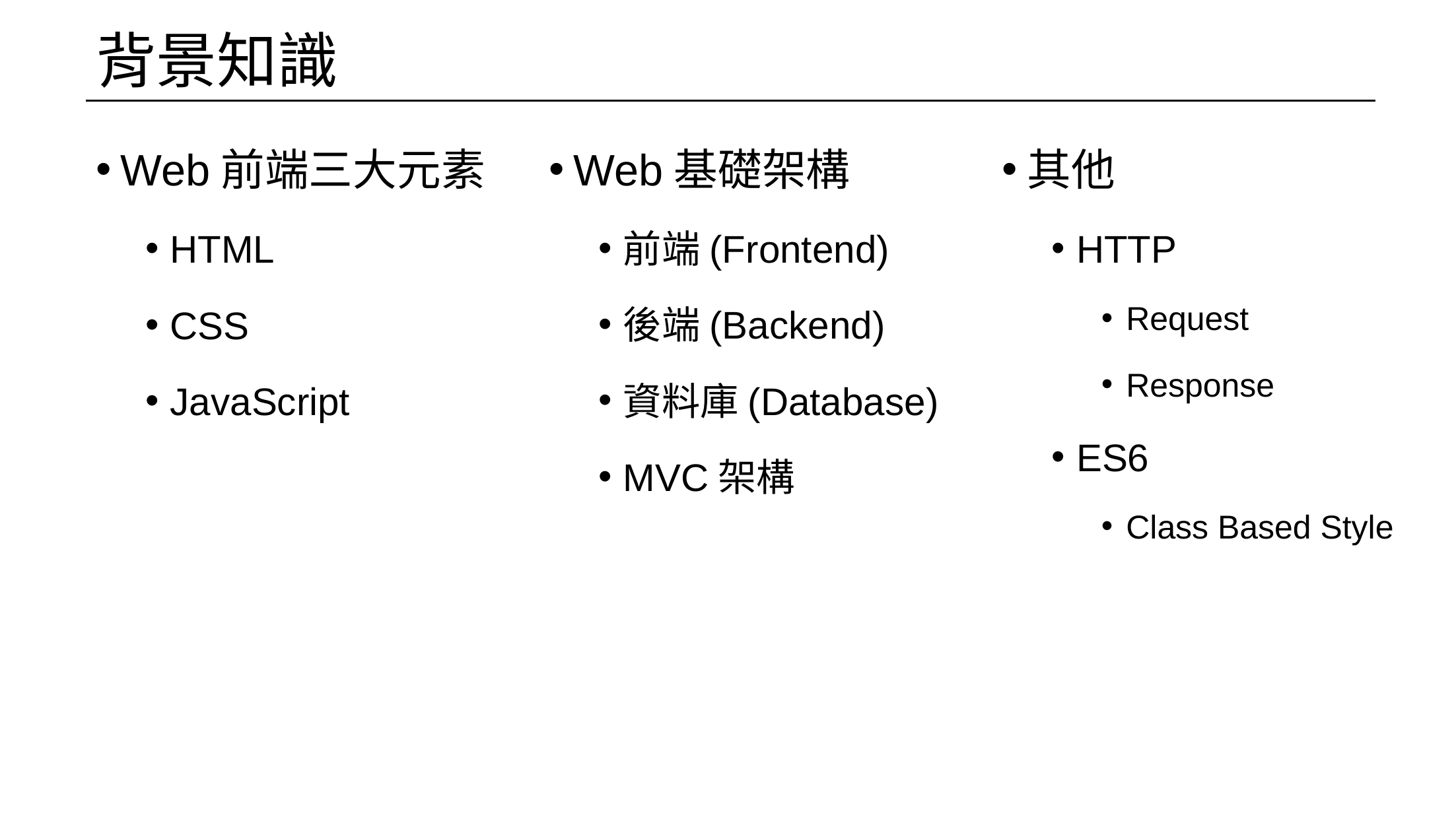

# 背景知識
Web前端三大元素
HTML
CSS
JavaScript
Web基礎架構
前端(Frontend)
後端(Backend)
資料庫(Database)
MVC架構
其他
HTTP
Request
Response
ES6
Class Based Style